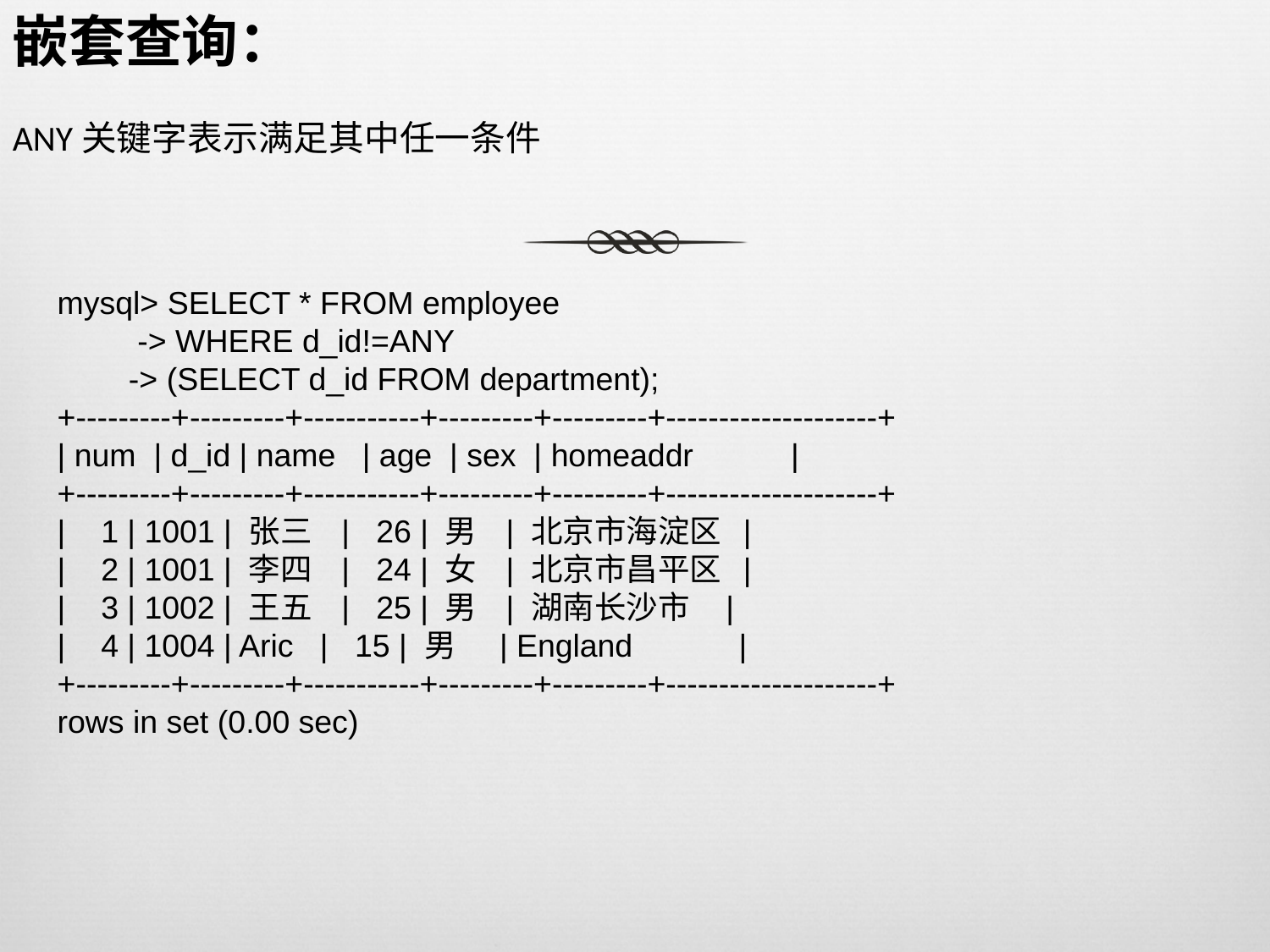

嵌套查询：

ANY关键字表示满足其中任一条件
mysql> SELECT * FROM employee
         -> WHERE d_id!=ANY
        -> (SELECT d_id FROM department);
+---------+---------+-----------+---------+---------+--------------------+
| num  | d_id | name   | age  | sex  | homeaddr           |
+---------+---------+-----------+---------+---------+--------------------+
|    1 | 1001 | 张三   |   26 | 男   | 北京市海淀区  |
|    2 | 1001 | 李四   |   24 | 女   | 北京市昌平区  |
|    3 | 1002 | 王五   |   25 | 男   | 湖南长沙市    |
|    4 | 1004 | Aric   |   15 | 男     | England            |
+---------+---------+-----------+---------+---------+--------------------+
rows in set (0.00 sec)